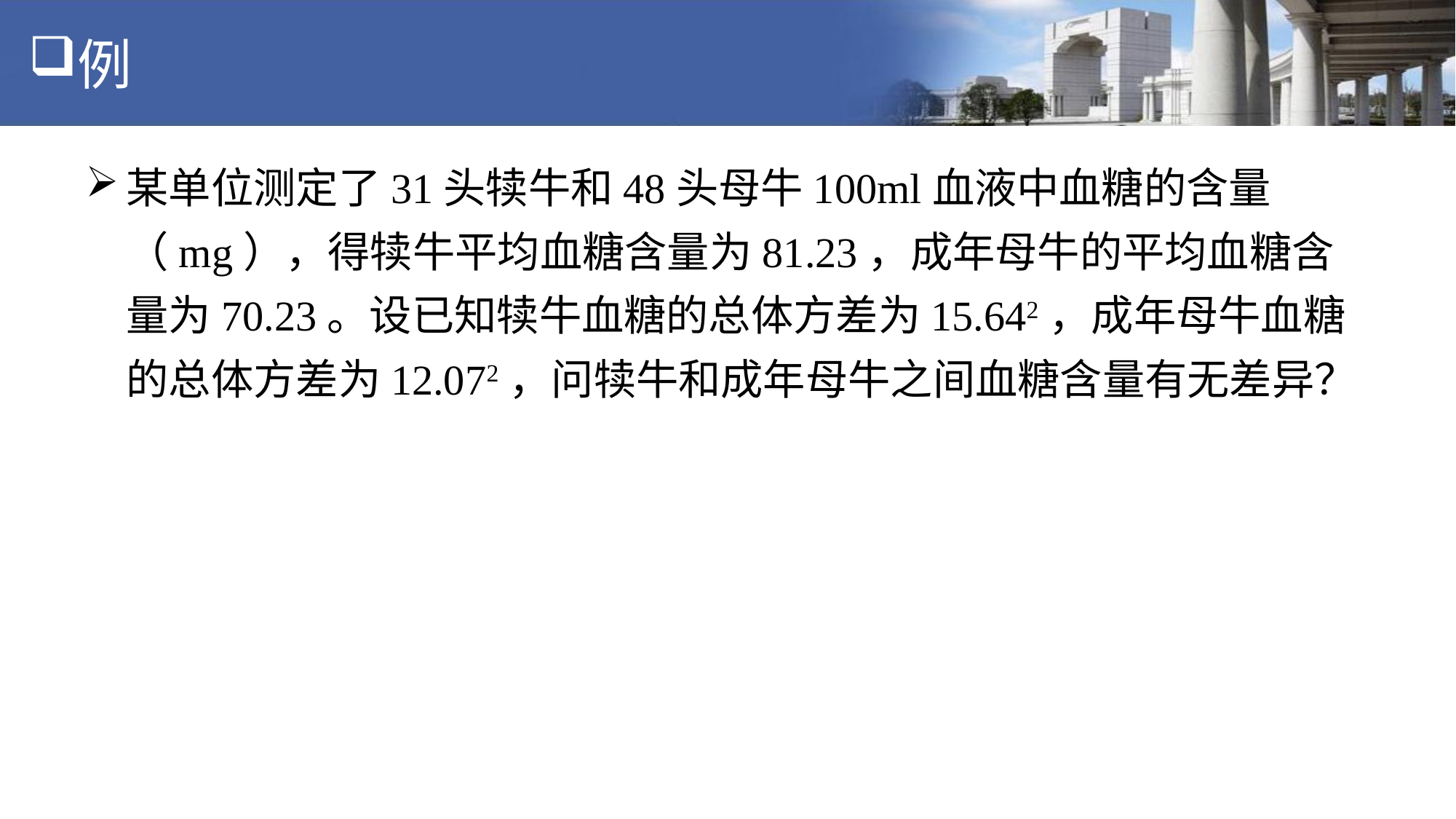

# 例
某单位测定了31头犊牛和48头母牛100ml血液中血糖的含量（mg），得犊牛平均血糖含量为81.23，成年母牛的平均血糖含量为70.23。设已知犊牛血糖的总体方差为15.642，成年母牛血糖的总体方差为12.072，问犊牛和成年母牛之间血糖含量有无差异？